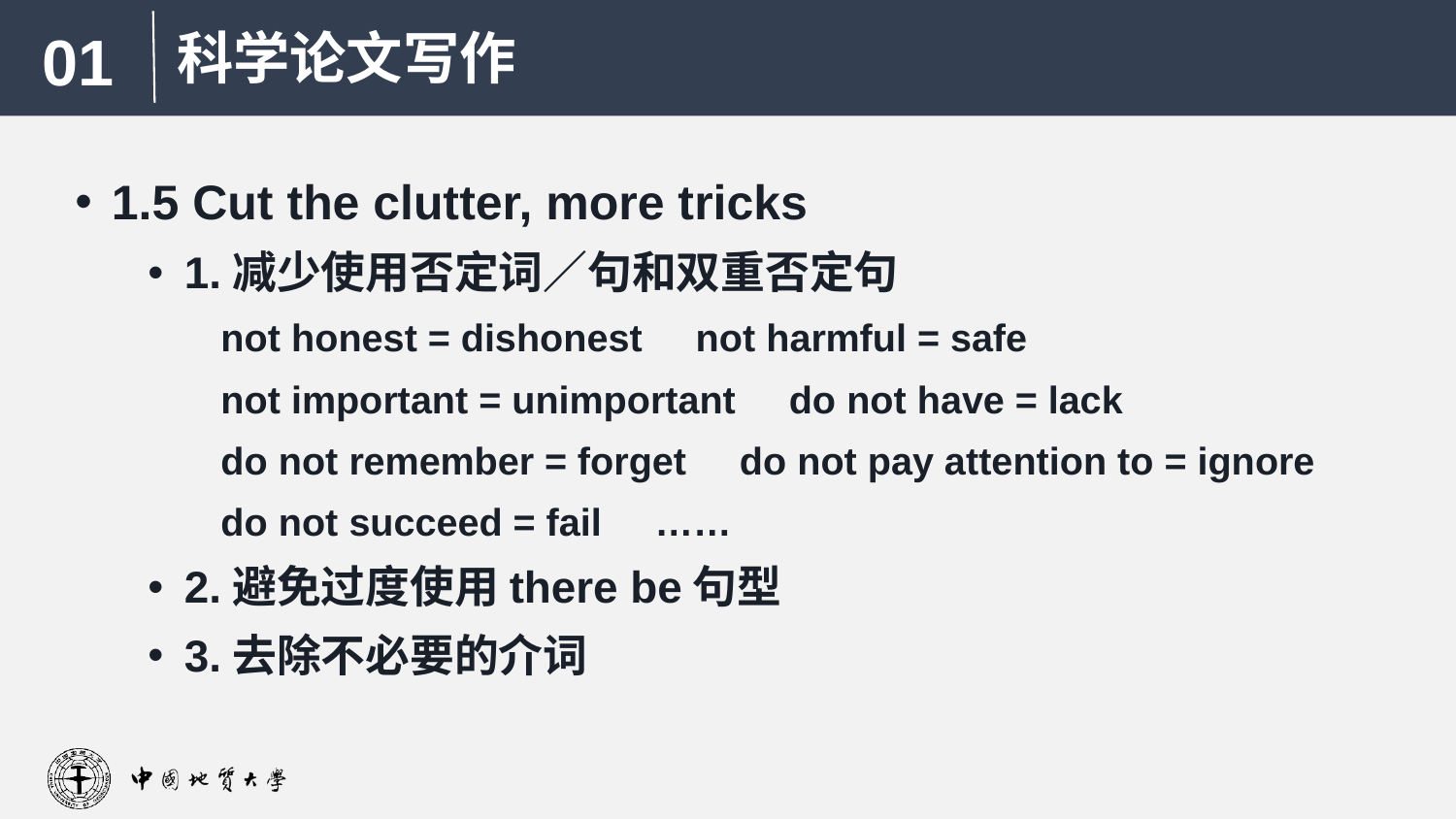

科学论文写作
01
1.5 Cut the clutter, more tricks
1.减少使用否定词／句和双重否定句
not honest = dishonest     not harmful = safe
not important = unimportant     do not have = lack
do not remember = forget     do not pay attention to = ignore
do not succeed = fail     ……
2.避免过度使用there be句型
3.去除不必要的介词
9